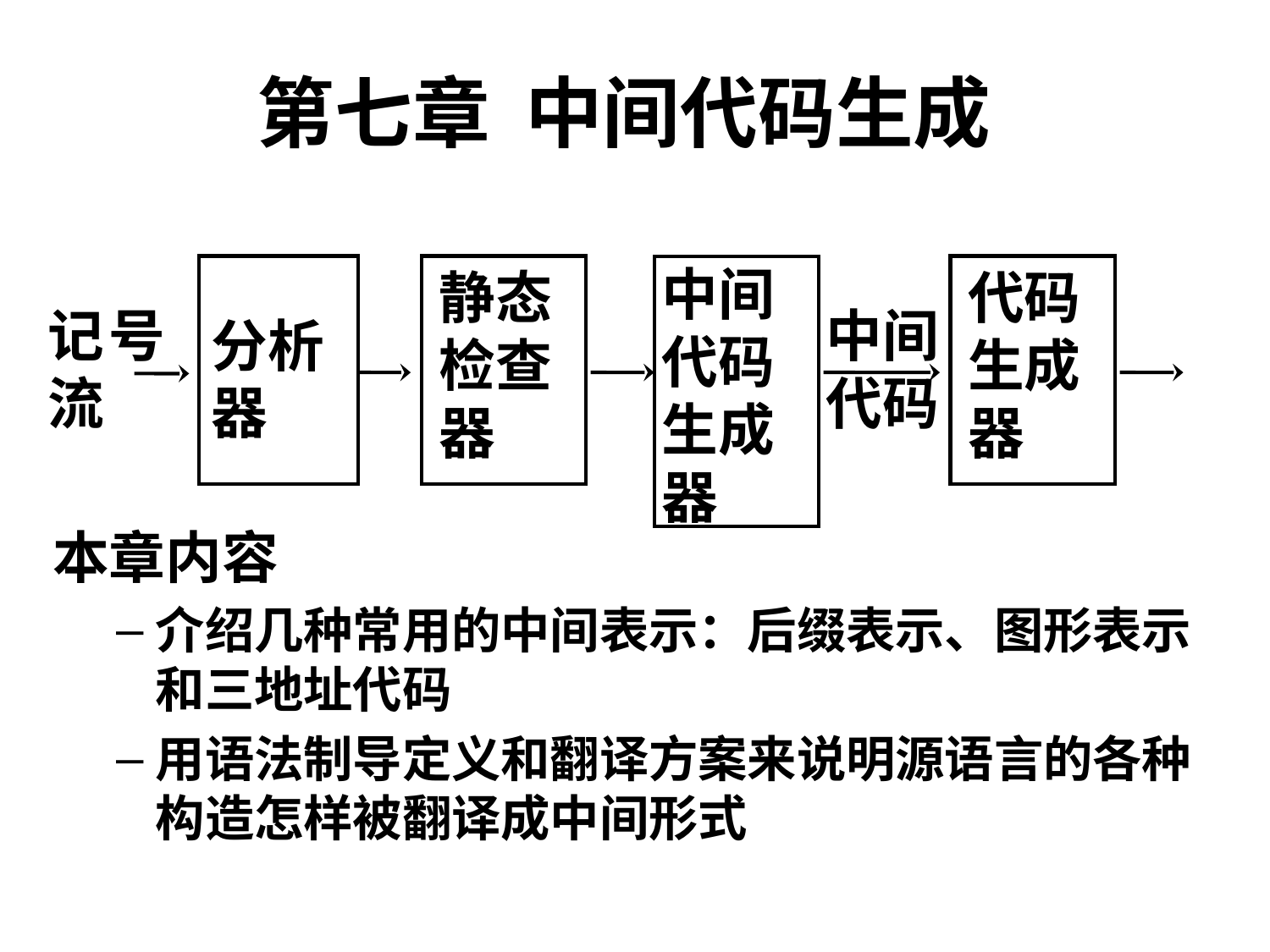

# 第七章  中间代码生成

本章内容
介绍几种常用的中间表示：后缀表示、图形表示和三地址代码
用语法制导定义和翻译方案来说明源语言的各种构造怎样被翻译成中间形式
分析
器
静态
检查
器
中间
代码
生成
器
代码
生成
器
记号流
中间
代码